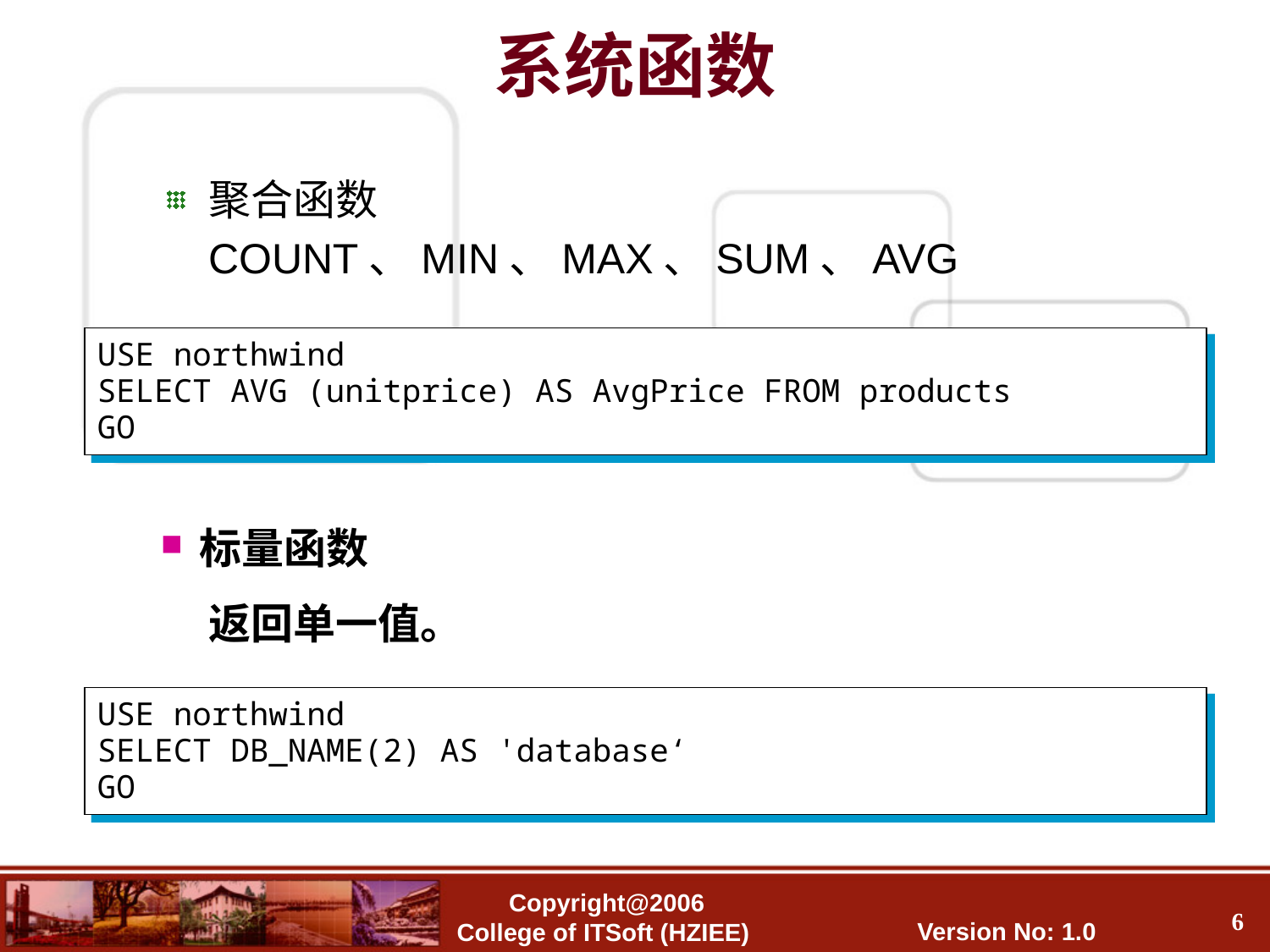

# 系统函数
聚合函数
    COUNT、MIN、MAX、SUM、AVG
USE northwind
SELECT AVG (unitprice) AS AvgPrice FROM products
GO
标量函数
    返回单一值。
USE northwind
SELECT DB_NAME(2) AS 'database‘
GO